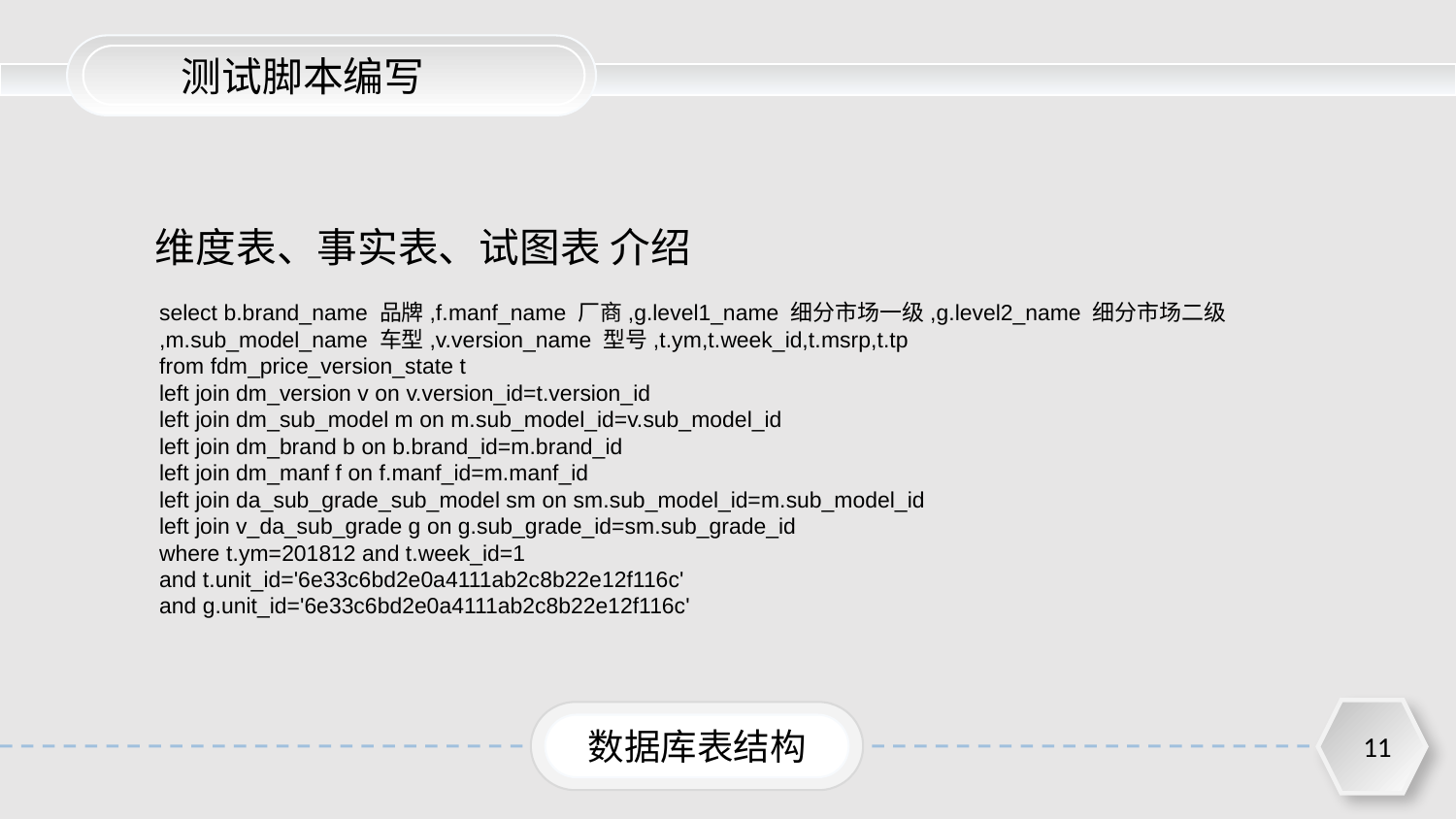

测试脚本编写
维度表、事实表、试图表 介绍
select b.brand_name 品牌,f.manf_name 厂商,g.level1_name 细分市场一级,g.level2_name 细分市场二级
,m.sub_model_name 车型,v.version_name 型号,t.ym,t.week_id,t.msrp,t.tp
from fdm_price_version_state t
left join dm_version v on v.version_id=t.version_id
left join dm_sub_model m on m.sub_model_id=v.sub_model_id
left join dm_brand b on b.brand_id=m.brand_id
left join dm_manf f on f.manf_id=m.manf_id
left join da_sub_grade_sub_model sm on sm.sub_model_id=m.sub_model_id
left join v_da_sub_grade g on g.sub_grade_id=sm.sub_grade_id
where t.ym=201812 and t.week_id=1
and t.unit_id='6e33c6bd2e0a4111ab2c8b22e12f116c'
and g.unit_id='6e33c6bd2e0a4111ab2c8b22e12f116c'
数据库表结构